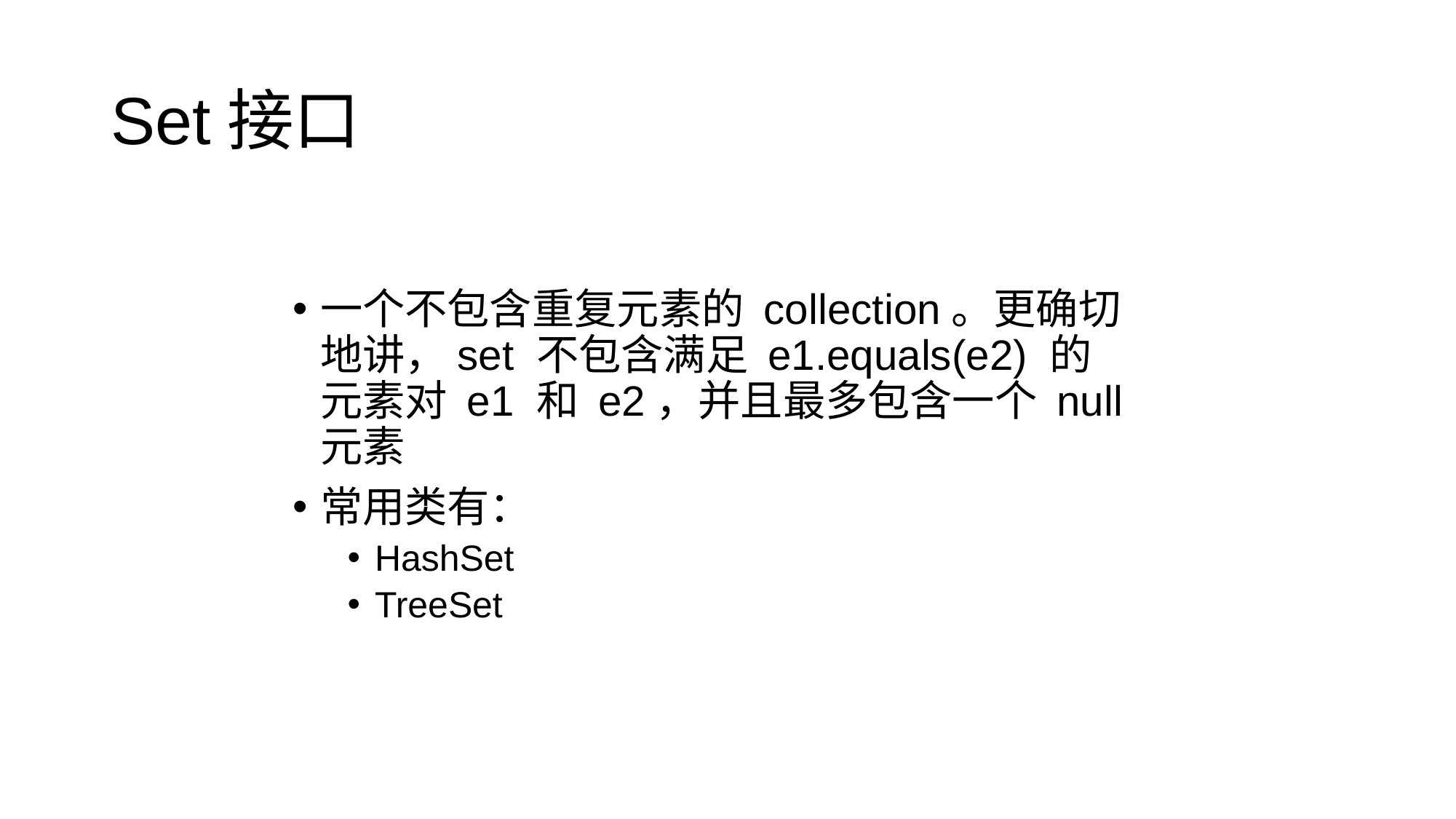

Set接口
一个不包含重复元素的 collection。更确切地讲，set 不包含满足 e1.equals(e2) 的元素对 e1 和 e2，并且最多包含一个 null 元素
常用类有：
HashSet
TreeSet
30